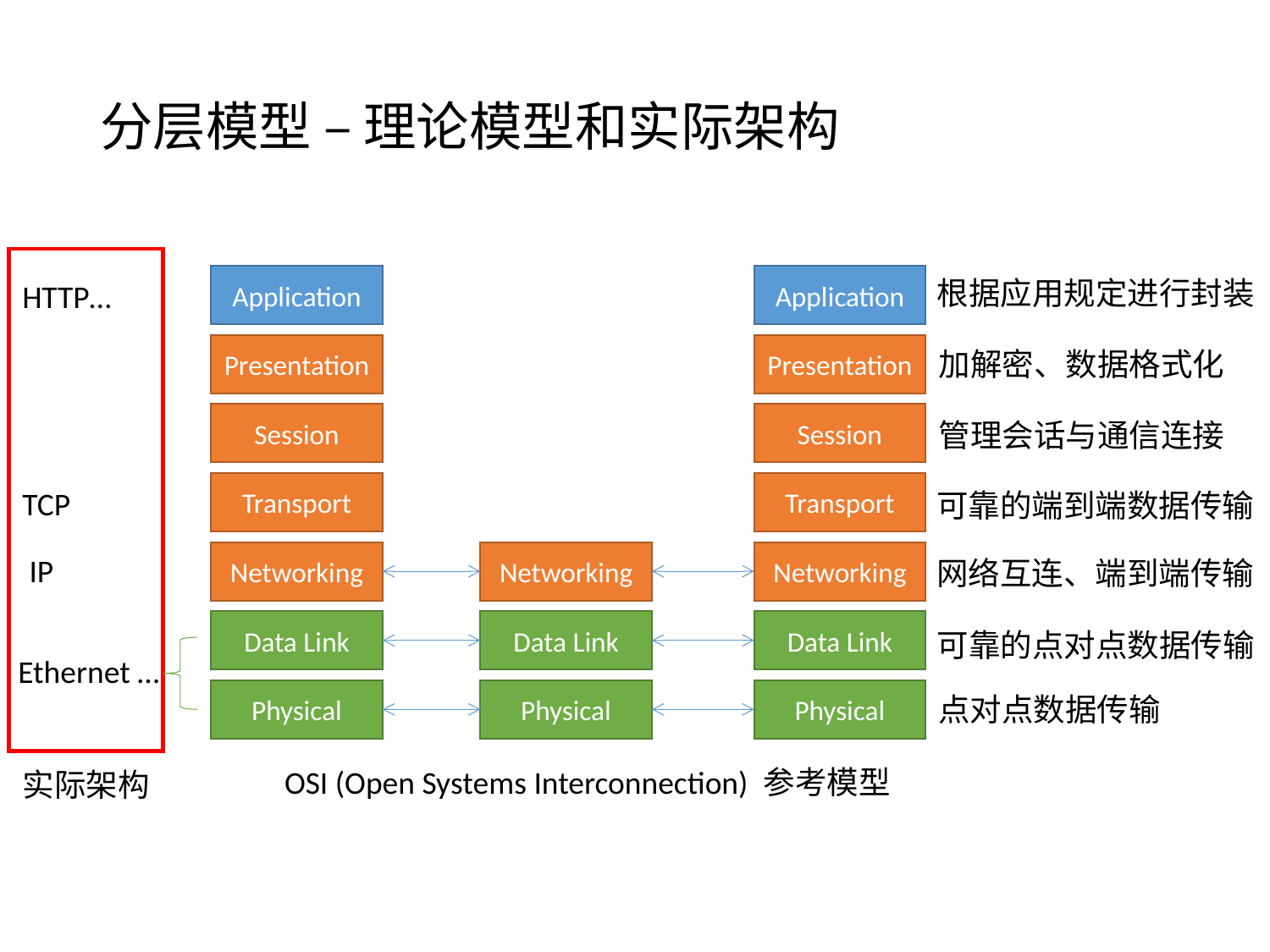

# 分层模型 – 理论模型和实际架构

Application
Application
Presentation
Presentation
Session
Session
Transport
Transport
Networking
Networking
Networking
Data Link
Data Link
Data Link
Physical
Physical
Physical
根据应用规定进行封装
HTTP…
加解密、数据格式化
管理会话与通信连接
TCP
可靠的端到端数据传输
IP
网络互连、端到端传输
可靠的点对点数据传输

Ethernet …
点对点数据传输
OSI (Open Systems Interconnection) 参考模型
实际架构

11